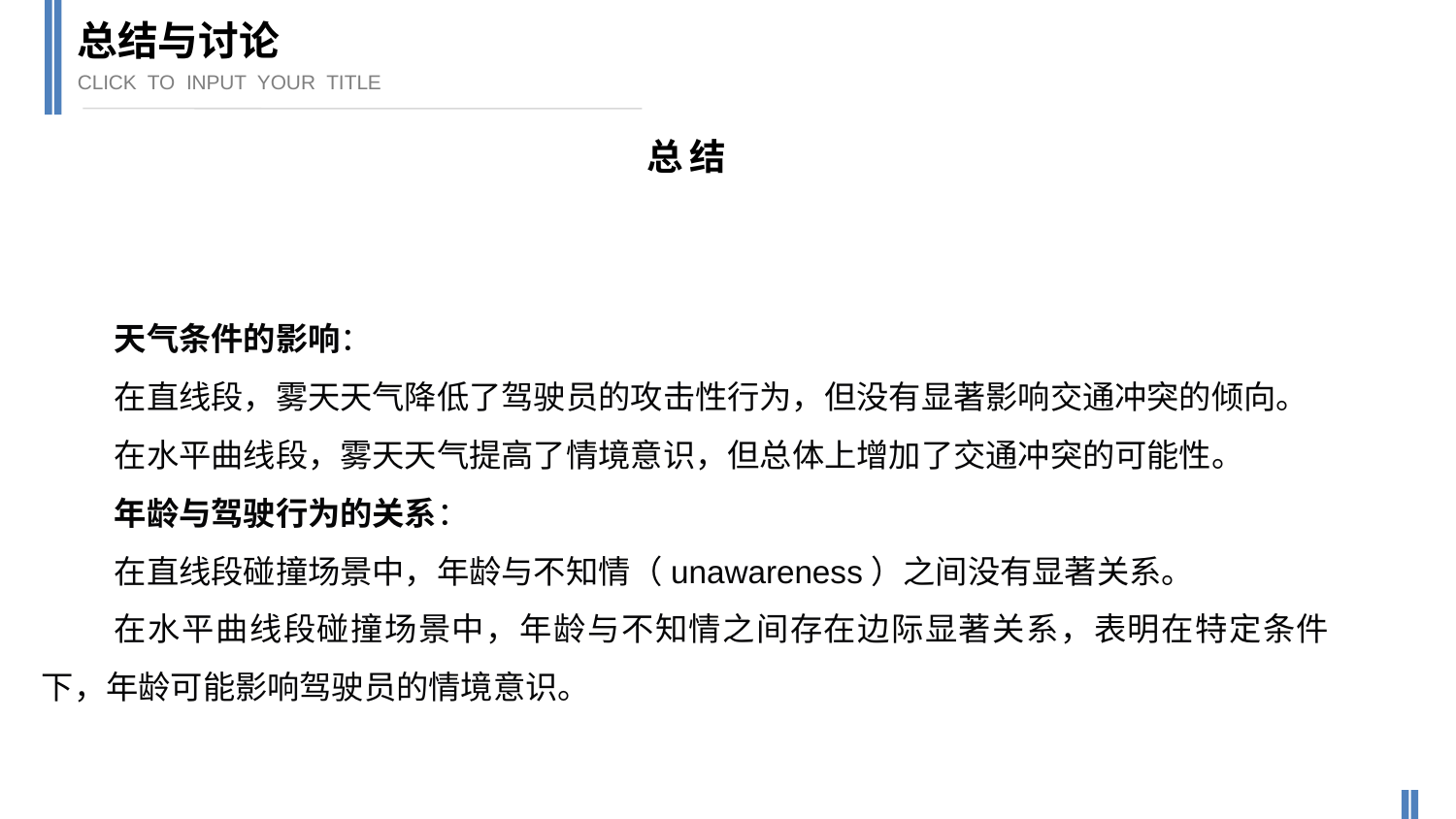

总结与讨论
CLICK  TO  INPUT  YOUR  TITLE
总结
天气条件的影响：
在直线段，雾天天气降低了驾驶员的攻击性行为，但没有显著影响交通冲突的倾向。
在水平曲线段，雾天天气提高了情境意识，但总体上增加了交通冲突的可能性。
年龄与驾驶行为的关系：
在直线段碰撞场景中，年龄与不知情（unawareness）之间没有显著关系。
在水平曲线段碰撞场景中，年龄与不知情之间存在边际显著关系，表明在特定条件下，年龄可能影响驾驶员的情境意识。